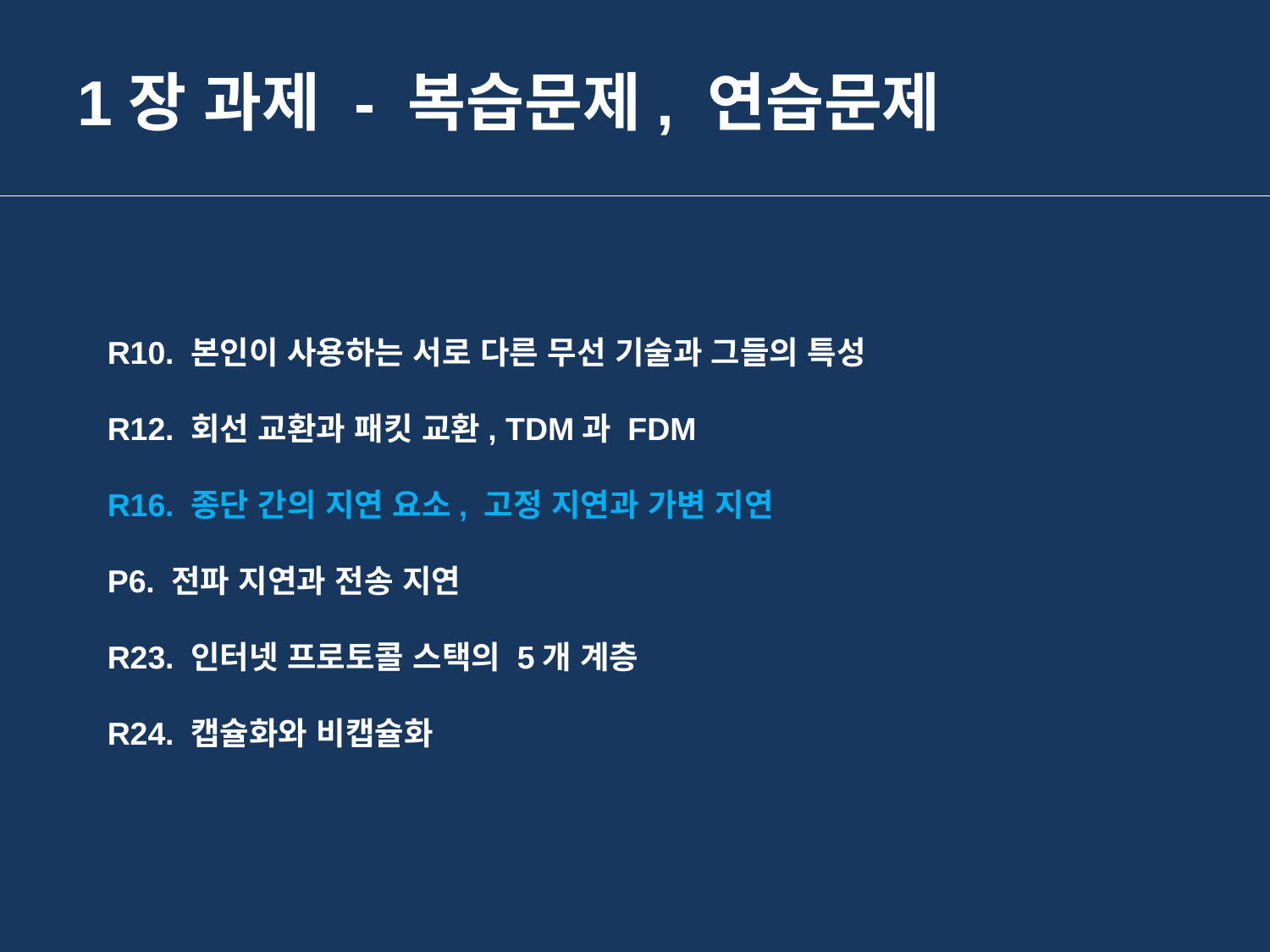

1장 과제 - 복습문제, 연습문제

R10. 본인이 사용하는 서로 다른 무선 기술과 그들의 특성

R12. 회선 교환과 패킷 교환, TDM과 FDM

R16. 종단 간의 지연 요소, 고정 지연과 가변 지연

P6. 전파 지연과 전송 지연

R23. 인터넷 프로토콜 스택의 5개 계층

R24. 캡슐화와 비캡슐화